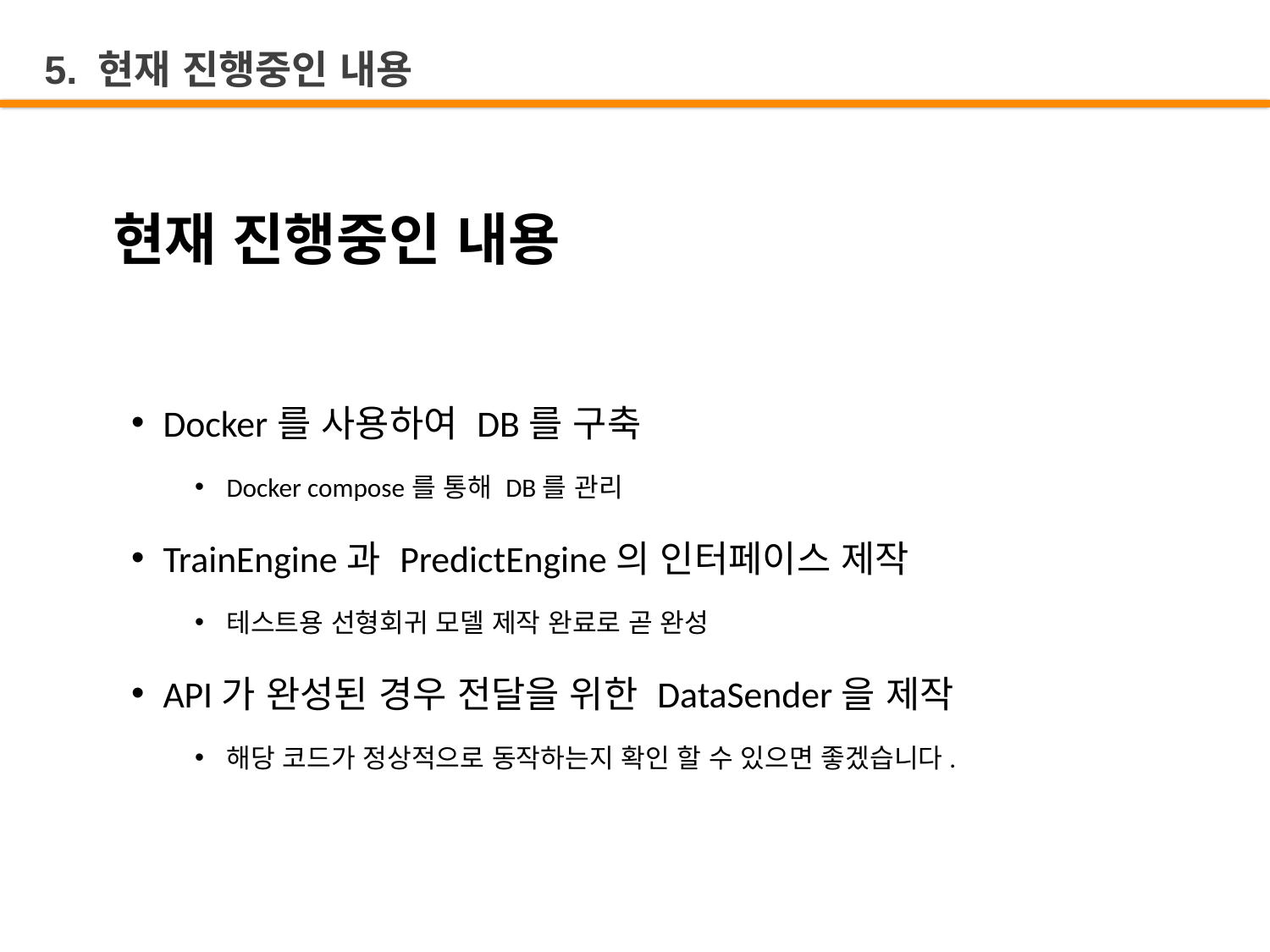

5. 현재 진행중인 내용
현재 진행중인 내용
Docker를 사용하여 DB를 구축
Docker compose를 통해 DB를 관리
TrainEngine과 PredictEngine의 인터페이스 제작
테스트용 선형회귀 모델 제작 완료로 곧 완성
API가 완성된 경우 전달을 위한 DataSender을 제작
해당 코드가 정상적으로 동작하는지 확인 할 수 있으면 좋겠습니다.